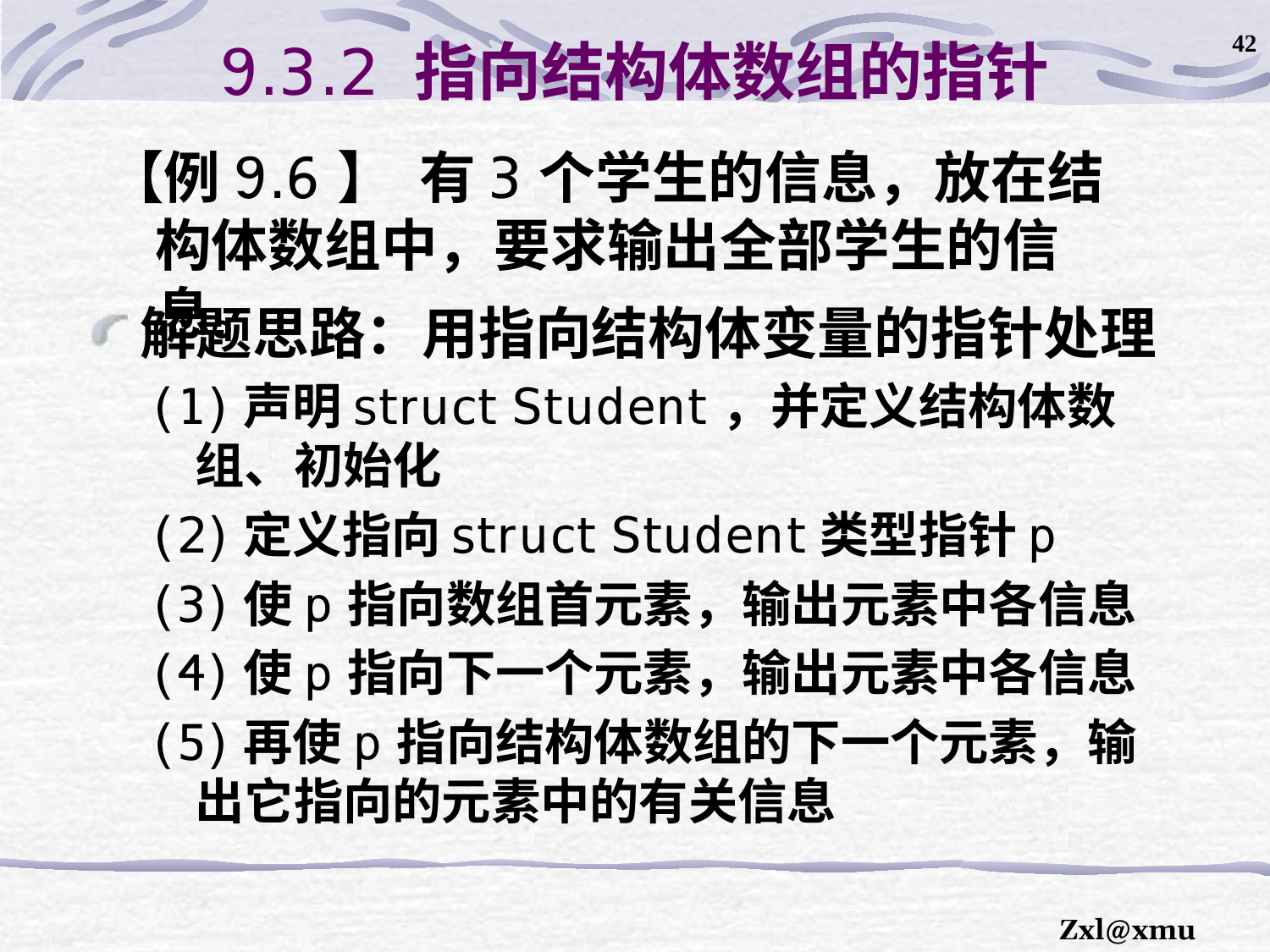

42
# 9.3.2 指向结构体数组的指针
【例9.6】  有3个学生的信息，放在结构体数组中，要求输出全部学生的信息。
解题思路：用指向结构体变量的指针处理
(1)声明struct Student，并定义结构体数组、初始化
(2)定义指向struct Student类型指针p
(3)使p指向数组首元素，输出元素中各信息
(4)使p指向下一个元素，输出元素中各信息
(5)再使p指向结构体数组的下一个元素，输出它指向的元素中的有关信息